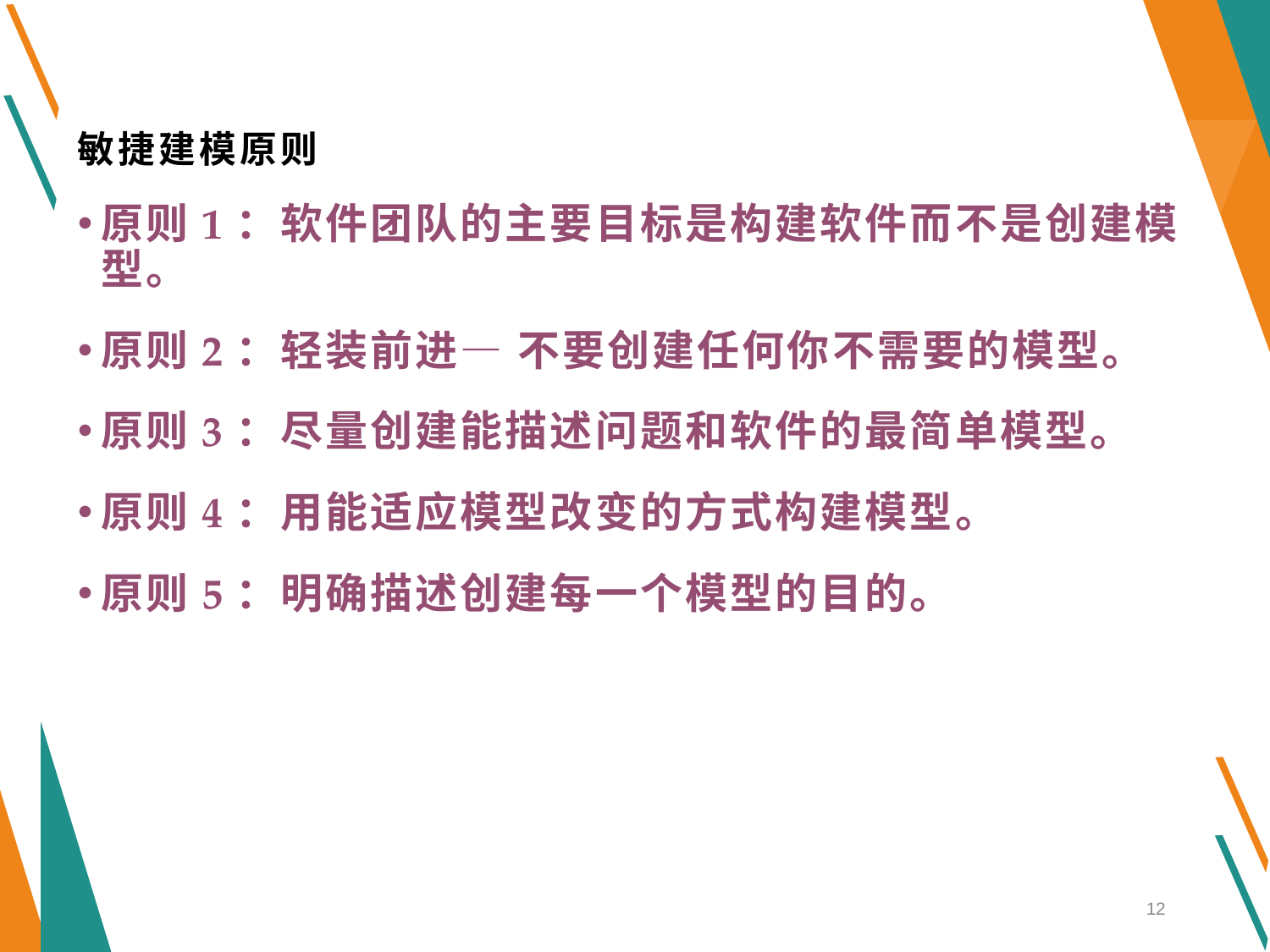

# 敏捷建模原则
原则1：软件团队的主要目标是构建软件而不是创建模型。
原则2：轻装前进— 不要创建任何你不需要的模型。
原则3：尽量创建能描述问题和软件的最简单模型。
原则4：用能适应模型改变的方式构建模型。
原则5：明确描述创建每一个模型的目的。

12